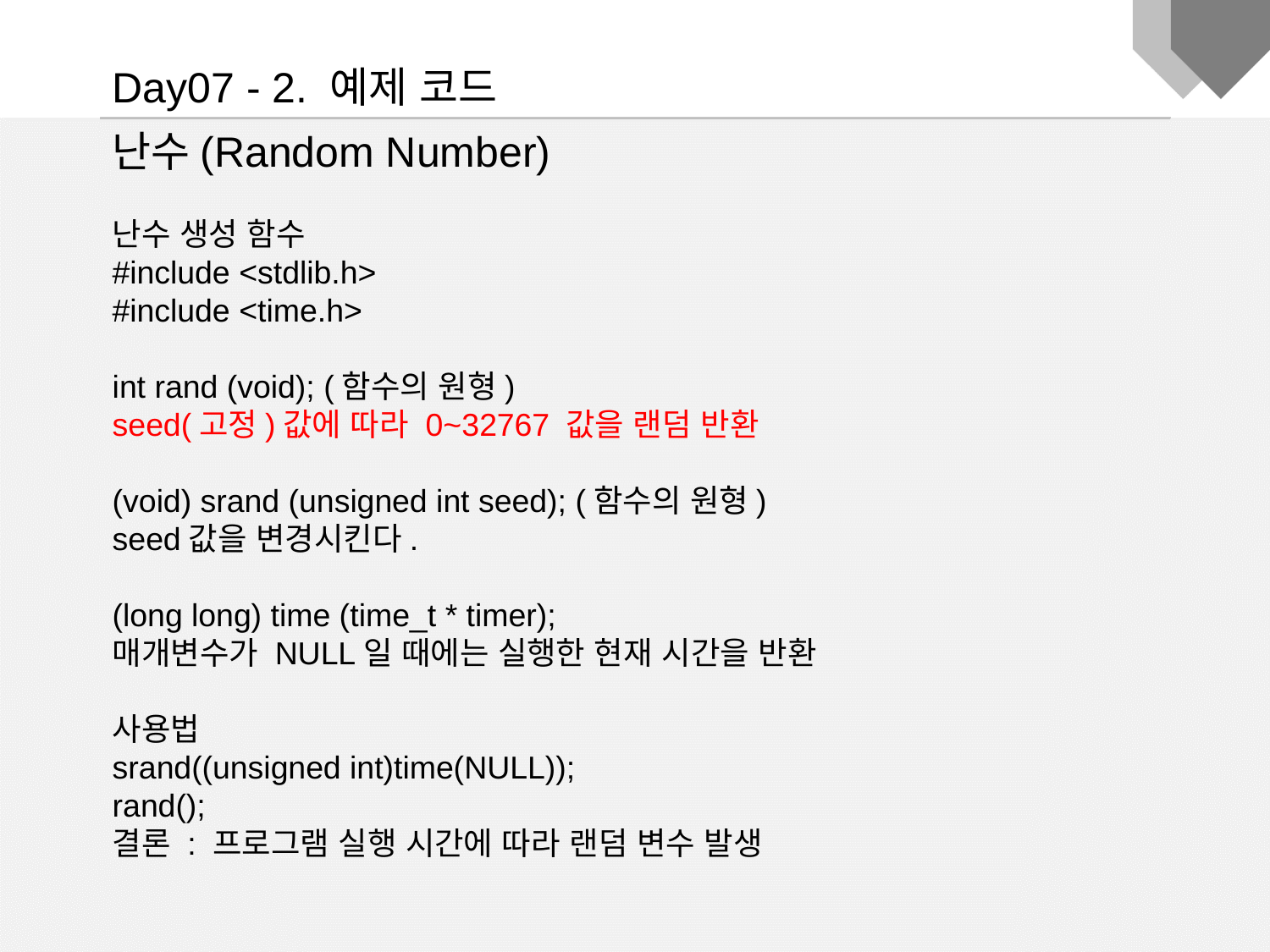

Day07 - 2. 예제 코드
난수(Random Number)

난수 생성 함수
#include <stdlib.h>
#include <time.h>

int rand (void); (함수의 원형)
seed(고정)값에 따라 0~32767 값을 랜덤 반환

(void) srand (unsigned int seed); (함수의 원형)
seed값을 변경시킨다.

(long long) time (time_t * timer);
매개변수가 NULL일 때에는 실행한 현재 시간을 반환

사용법
srand((unsigned int)time(NULL));
rand();
결론 : 프로그램 실행 시간에 따라 랜덤 변수 발생